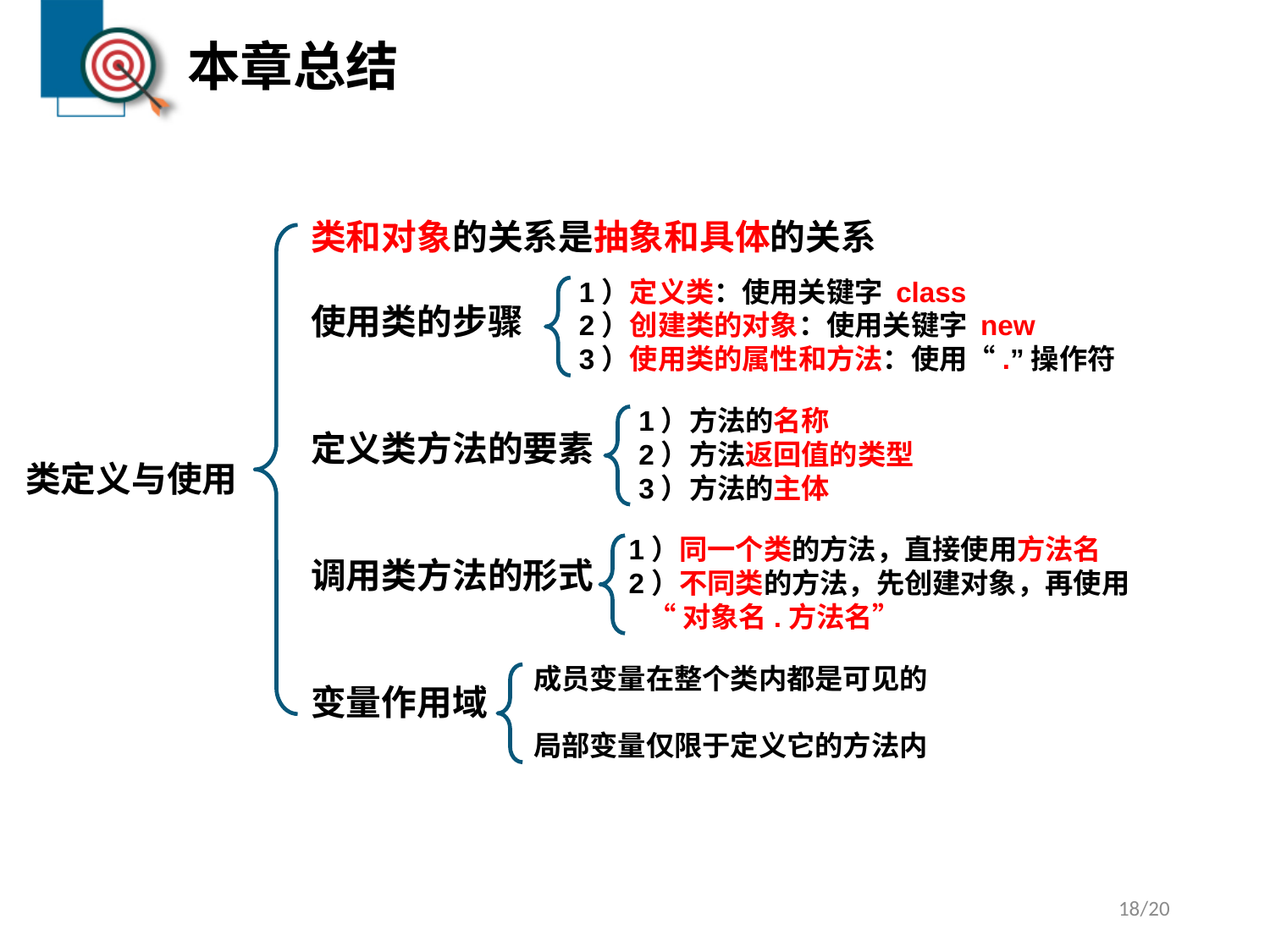

# 本章总结
类和对象的关系是抽象和具体的关系

使用类的步骤

定义类方法的要素

调用类方法的形式

变量作用域

1）定义类：使用关键字 class
2）创建类的对象：使用关键字 new
3）使用类的属性和方法：使用“.”操作符

1）方法的名称
2）方法返回值的类型
3）方法的主体

类定义与使用
1）同一个类的方法，直接使用方法名
2）不同类的方法，先创建对象，再使用
   “对象名.方法名”

成员变量在整个类内都是可见的

局部变量仅限于定义它的方法内

18/20